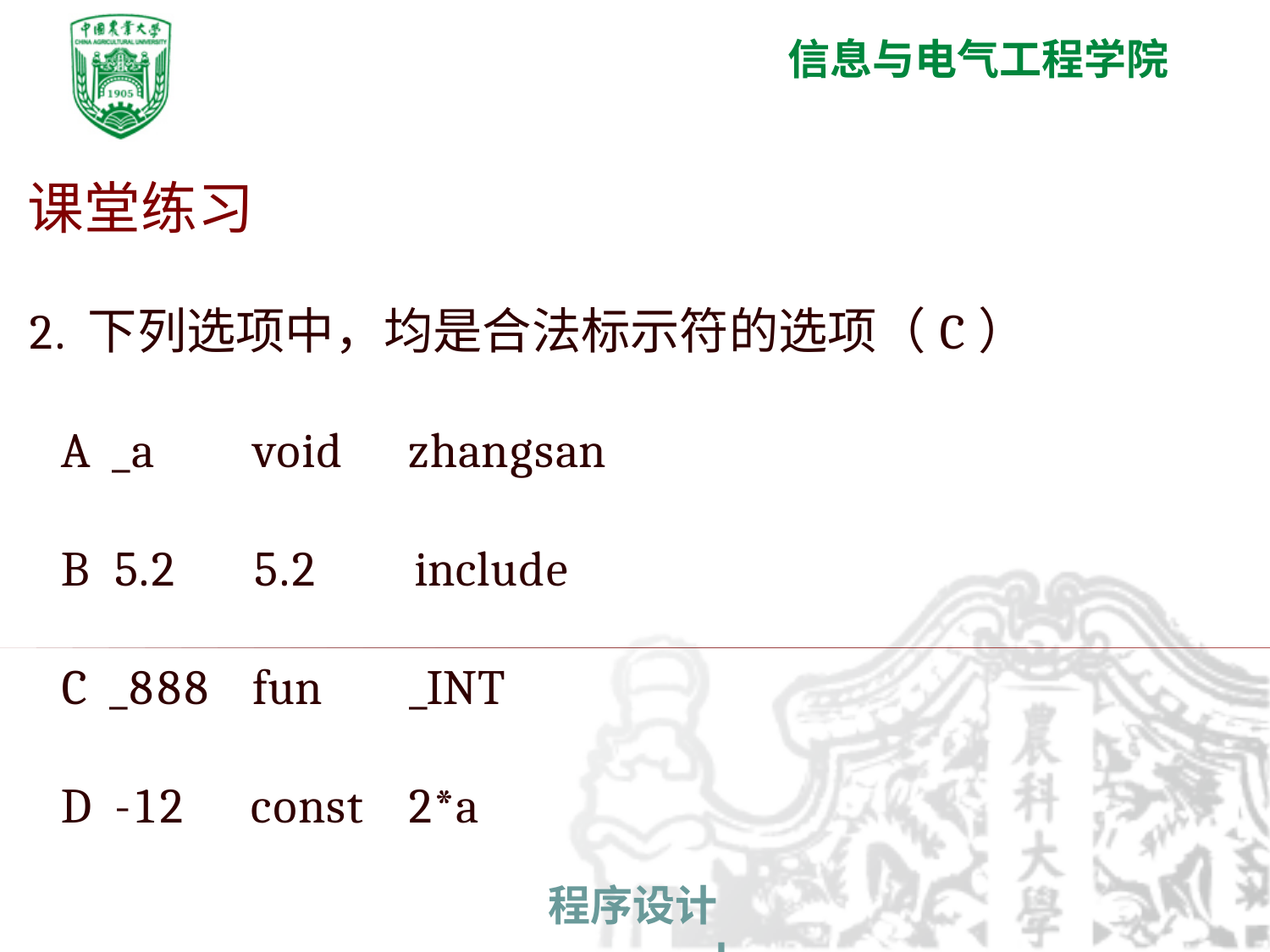

课堂练习
2. 下列选项中，均是合法标示符的选项（C）
   A  _a         void      zhangsan
   B  5.2       5.2         include
   C  _888    fun        _INT
   D  -12      const    2*a